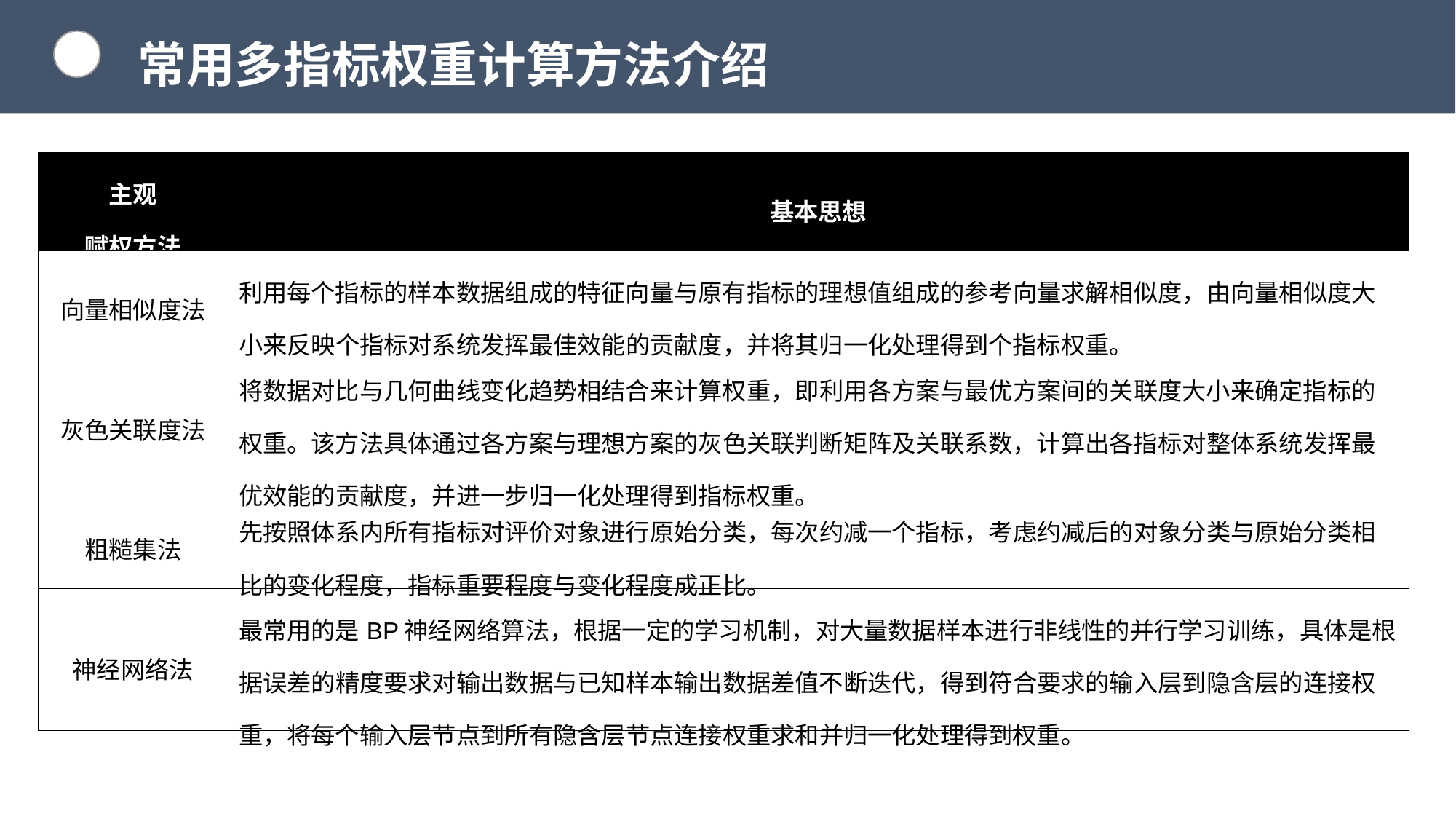

常用多指标权重计算方法介绍
| 主观 赋权方法 | 基本思想 |
| --- | --- |
| 向量相似度法 | 利用每个指标的样本数据组成的特征向量与原有指标的理想值组成的参考向量求解相似度，由向量相似度大小来反映个指标对系统发挥最佳效能的贡献度，并将其归一化处理得到个指标权重。 |
| 灰色关联度法 | 将数据对比与几何曲线变化趋势相结合来计算权重，即利用各方案与最优方案间的关联度大小来确定指标的权重。该方法具体通过各方案与理想方案的灰色关联判断矩阵及关联系数，计算出各指标对整体系统发挥最优效能的贡献度，并进一步归一化处理得到指标权重。 |
| 粗糙集法 | 先按照体系内所有指标对评价对象进行原始分类，每次约减一个指标，考虑约减后的对象分类与原始分类相比的变化程度，指标重要程度与变化程度成正比。 |
| 神经网络法 | 最常用的是BP神经网络算法，根据一定的学习机制，对大量数据样本进行非线性的并行学习训练，具体是根据误差的精度要求对输出数据与已知样本输出数据差值不断迭代，得到符合要求的输入层到隐含层的连接权重，将每个输入层节点到所有隐含层节点连接权重求和并归一化处理得到权重。 |